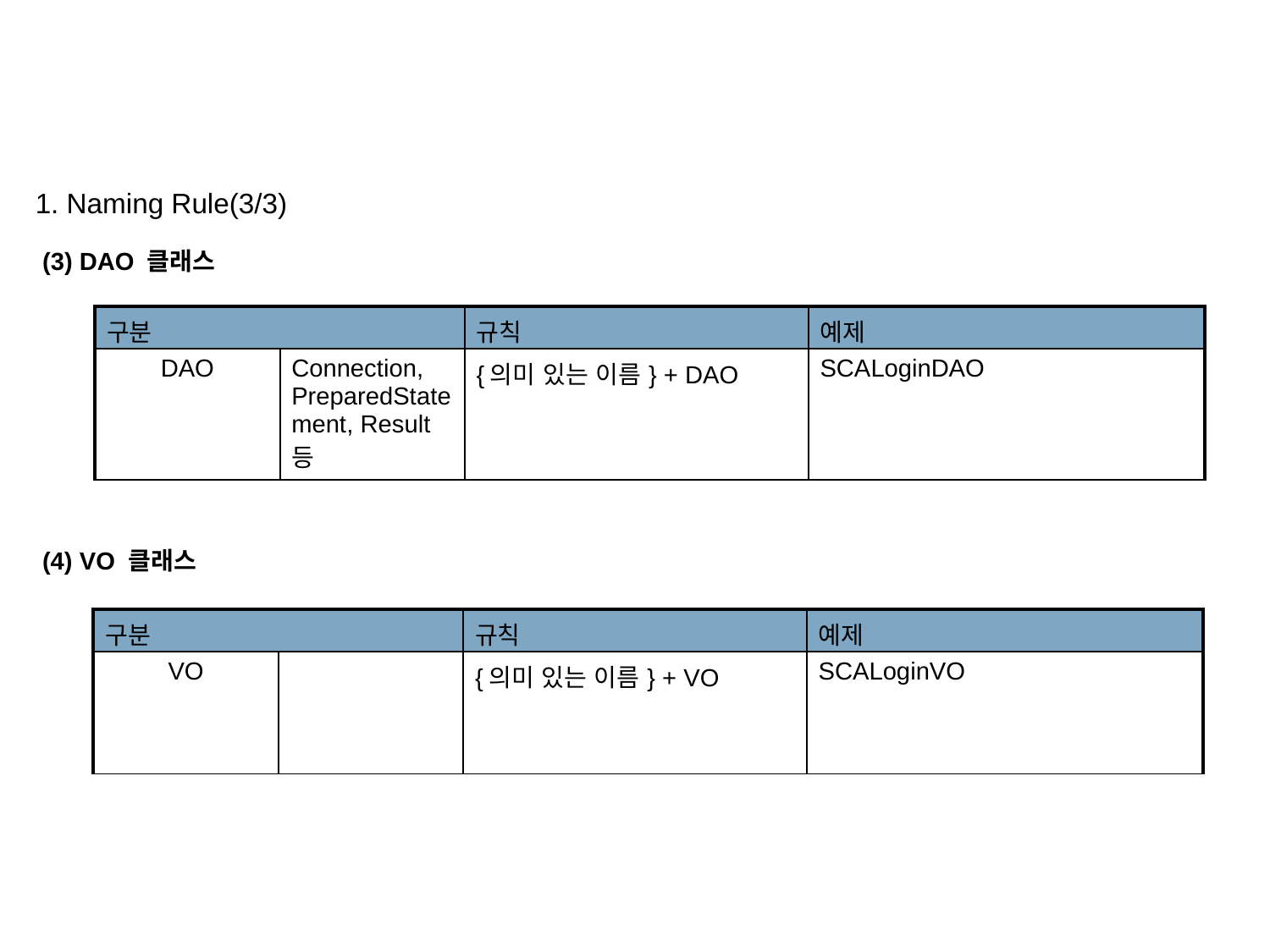

1. Naming Rule(3/3)
(3) DAO 클래스
| 구분 |  | 규칙 | 예제 |
| --- | --- | --- | --- |
| DAO | Connection, PreparedStatement, Result 등 | {의미 있는 이름} + DAO | SCALoginDAO |
(4) VO 클래스
| 구분 |  | 규칙 | 예제 |
| --- | --- | --- | --- |
| VO |  | {의미 있는 이름} + VO | SCALoginVO |